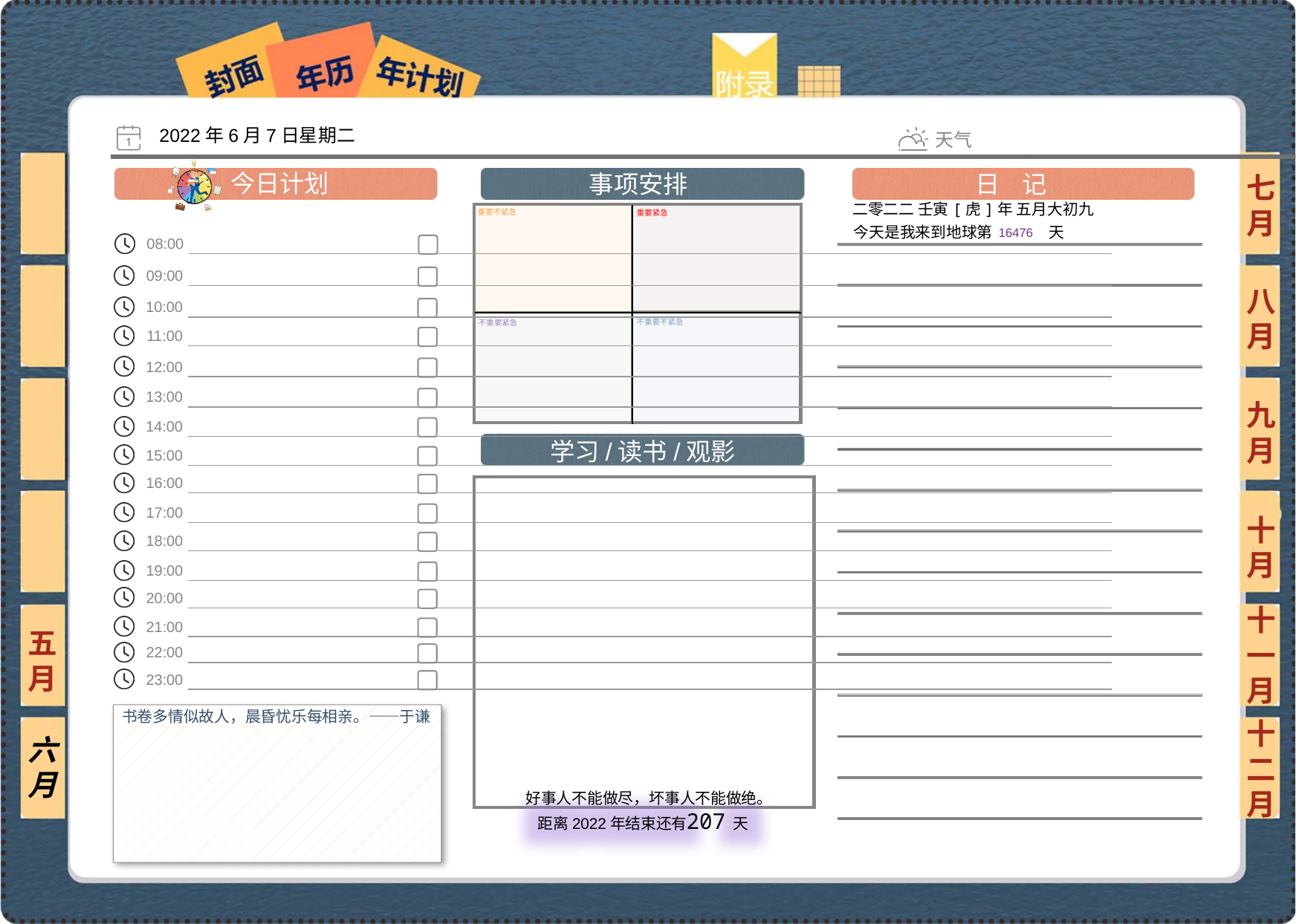

2022年6月7日星期二
七月
二零二二 壬寅[虎]年 五月大初九
16476
八月
九月
十月
十一月
五月
书卷多情似故人，晨昏忧乐每相亲。——于谦

六月
十二月
207
 好事人不能做尽，坏事人不能做绝。